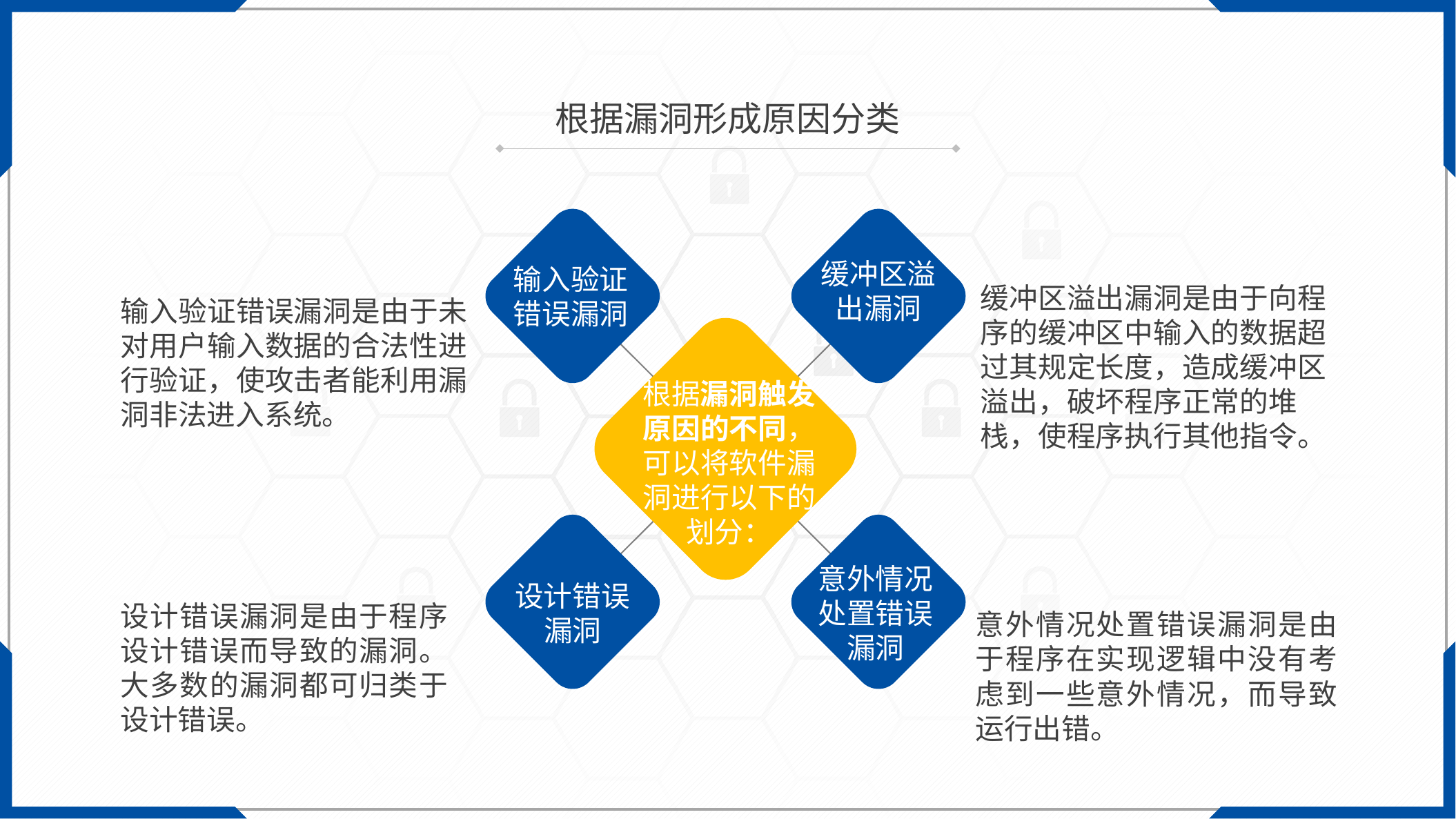

根据漏洞形成原因分类

缓冲区溢出漏洞
输入验证错误漏洞

根据漏洞触发原因的不同，可以将软件漏洞进行以下的划分：

意外情况处置错误漏洞
设计错误漏洞
缓冲区溢出漏洞是由于向程序的缓冲区中输入的数据超过其规定长度，造成缓冲区溢出，破坏程序正常的堆栈，使程序执行其他指令。
输入验证错误漏洞是由于未对用户输入数据的合法性进行验证，使攻击者能利用漏洞非法进入系统。
设计错误漏洞是由于程序设计错误而导致的漏洞。大多数的漏洞都可归类于设计错误。
意外情况处置错误漏洞是由于程序在实现逻辑中没有考虑到一些意外情况，而导致运行出错。